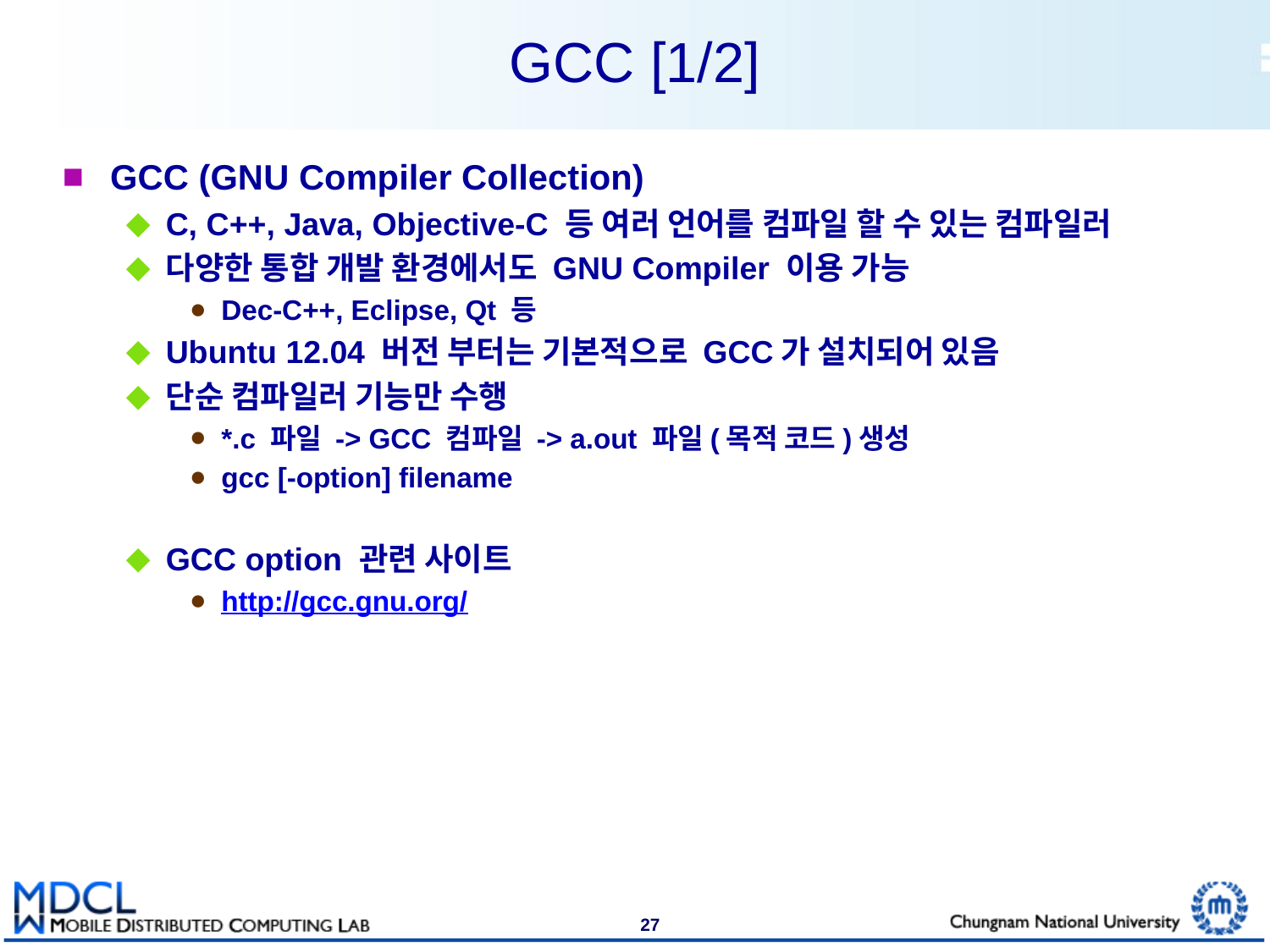

# GCC [1/2]
GCC (GNU Compiler Collection)
C, C++, Java, Objective-C 등 여러 언어를 컴파일 할 수 있는 컴파일러
다양한 통합 개발 환경에서도 GNU Compiler 이용 가능
Dec-C++, Eclipse, Qt 등
Ubuntu 12.04 버전 부터는 기본적으로 GCC가 설치되어 있음
단순 컴파일러 기능만 수행
*.c 파일 -> GCC 컴파일 -> a.out 파일(목적 코드)생성
gcc [-option] filename

GCC option 관련 사이트
http://gcc.gnu.org/